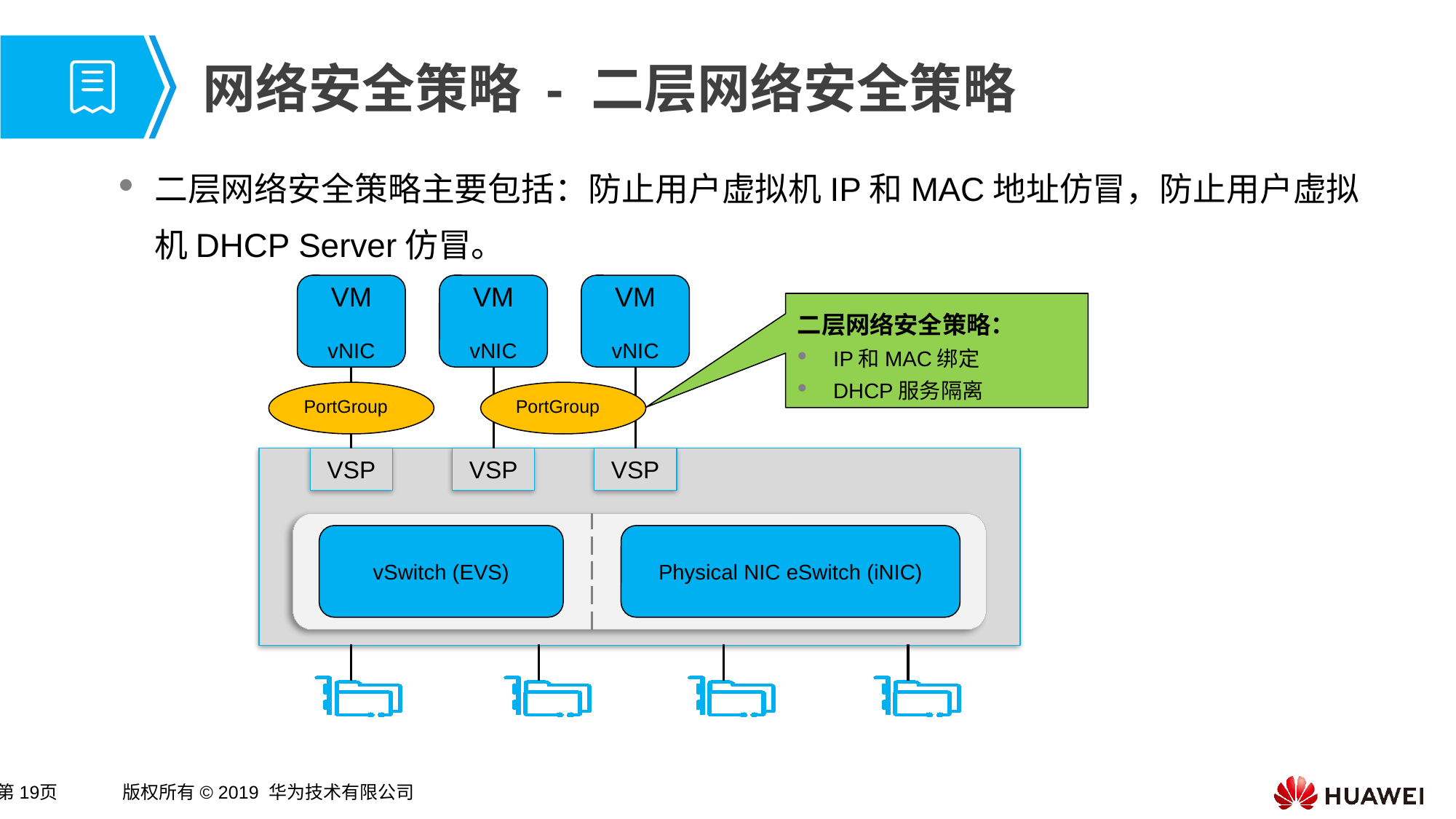

# 网络安全策略 - 二层网络安全策略
二层网络安全策略主要包括：防止用户虚拟机IP和MAC地址仿冒，防止用户虚拟机DHCP Server仿冒。
VM

vNIC
VM

vNIC
VM

vNIC
二层网络安全策略：
IP和MAC绑定
DHCP服务隔离

PortGroup
PortGroup

VSP
VSP
VSP

vSwitch (EVS)
Physical NIC eSwitch (iNIC)